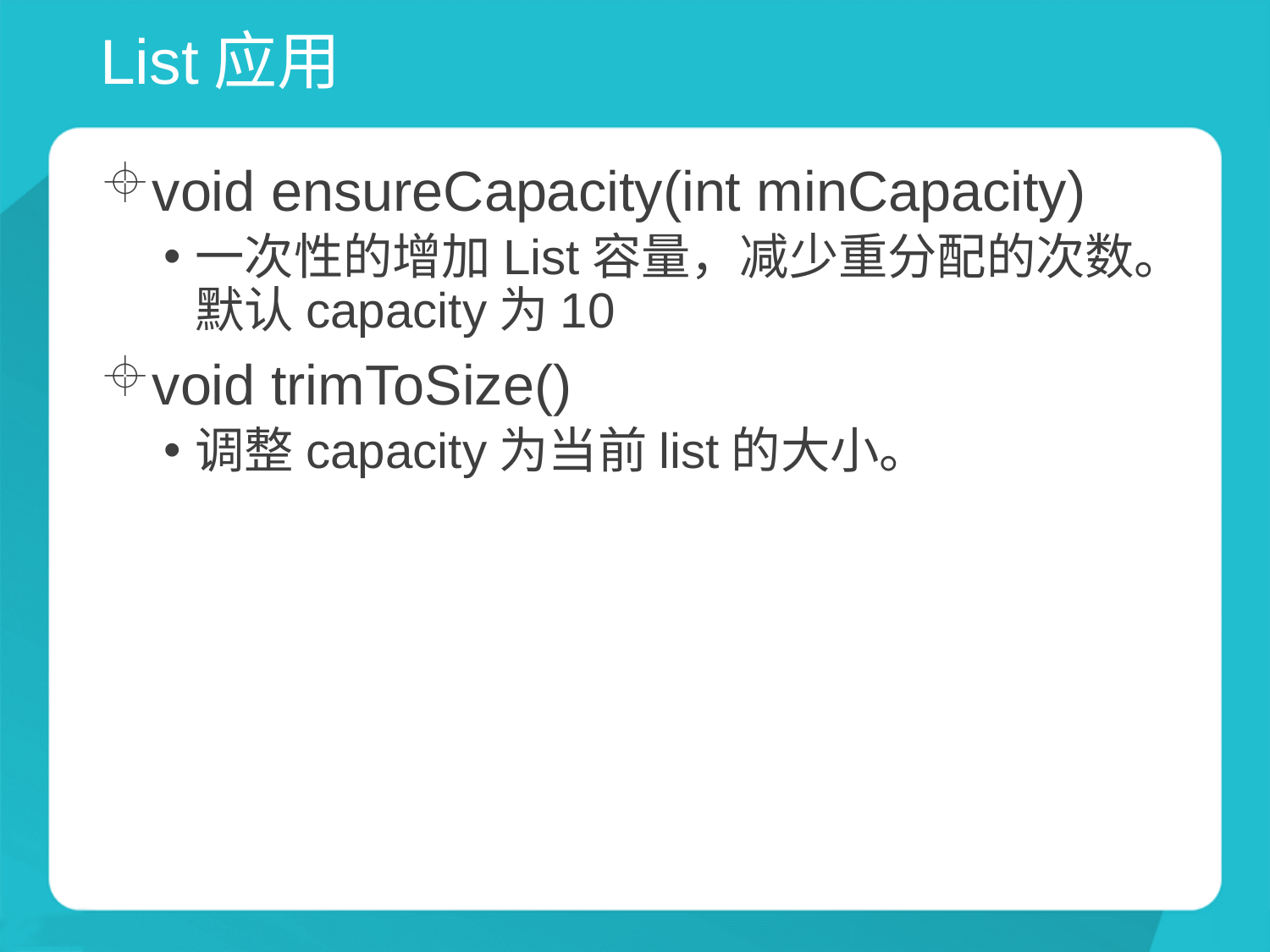

# List应用
void ensureCapacity(int minCapacity)
一次性的增加List容量，减少重分配的次数。默认capacity为10
void trimToSize()
调整capacity为当前list的大小。